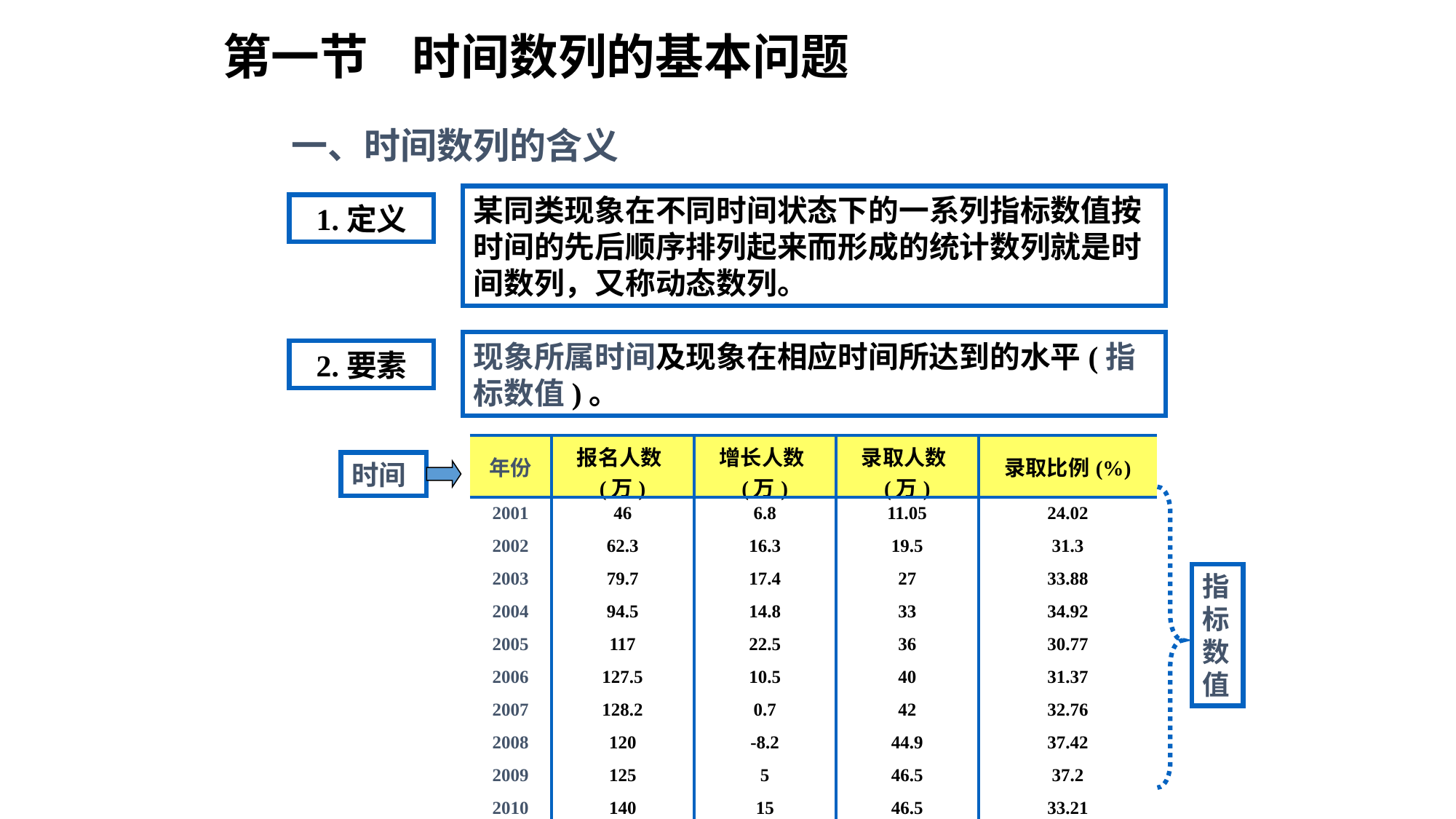

# 第一节    时间数列的基本问题
一、时间数列的含义
某同类现象在不同时间状态下的一系列指标数值按时间的先后顺序排列起来而形成的统计数列就是时间数列，又称动态数列。
1.定义
现象所属时间及现象在相应时间所达到的水平(指标数值)。
2.要素
| 年份 | 报名人数(万) | 增长人数(万) | 录取人数(万) | 录取比例(%) |
| --- | --- | --- | --- | --- |
| 2001 | 46 | 6.8 | 11.05 | 24.02 |
| 2002 | 62.3 | 16.3 | 19.5 | 31.3 |
| 2003 | 79.7 | 17.4 | 27 | 33.88 |
| 2004 | 94.5 | 14.8 | 33 | 34.92 |
| 2005 | 117 | 22.5 | 36 | 30.77 |
| 2006 | 127.5 | 10.5 | 40 | 31.37 |
| 2007 | 128.2 | 0.7 | 42 | 32.76 |
| 2008 | 120 | -8.2 | 44.9 | 37.42 |
| 2009 | 125 | 5 | 46.5 | 37.2 |
| 2010 | 140 | 15 | 46.5 | 33.21 |
时间

指标数值